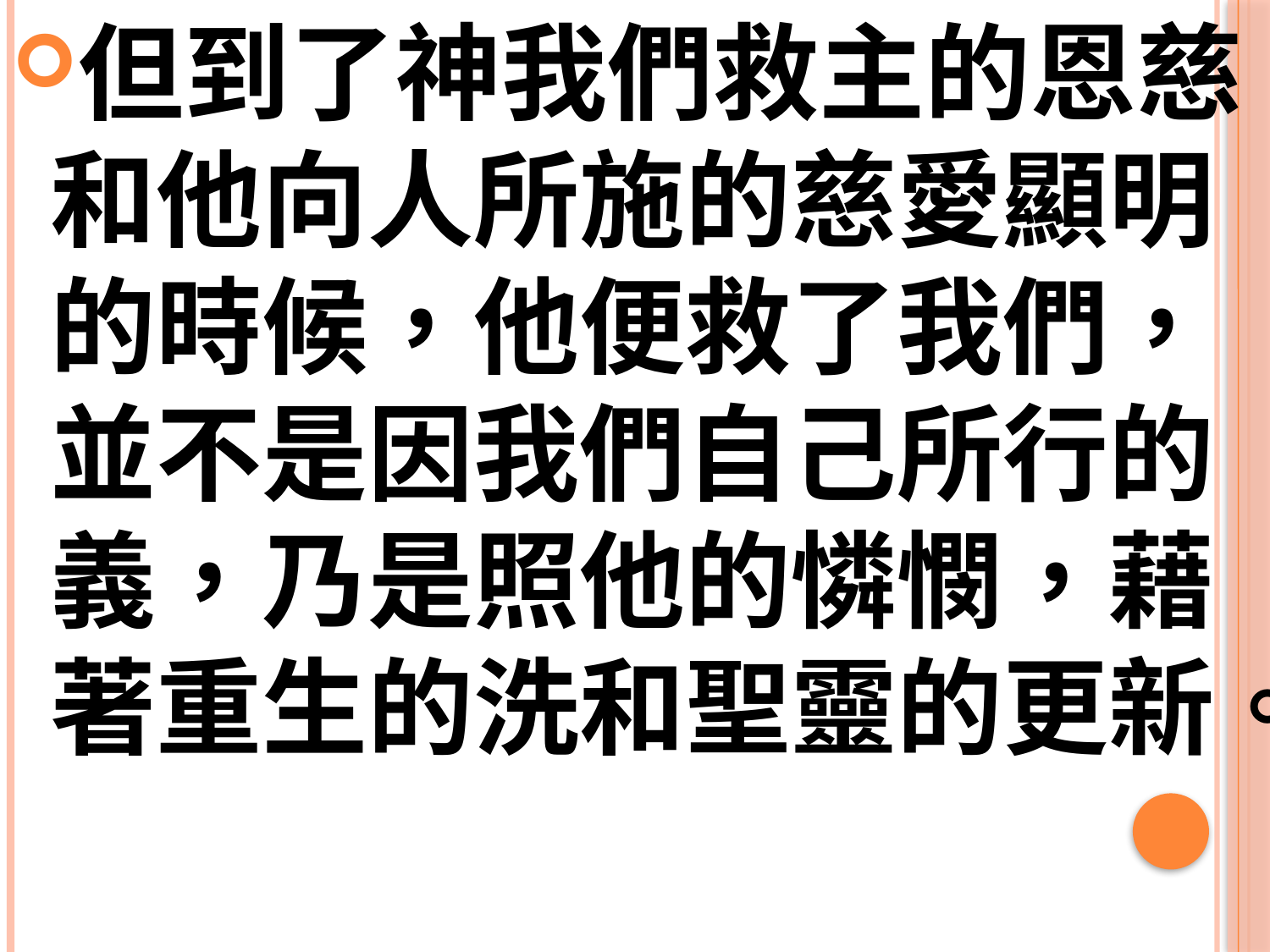

但到了神我們救主的恩慈和他向人所施的慈愛顯明的時候，他便救了我們，並不是因我們自己所行的義，乃是照他的憐憫，藉著重生的洗和聖靈的更新。